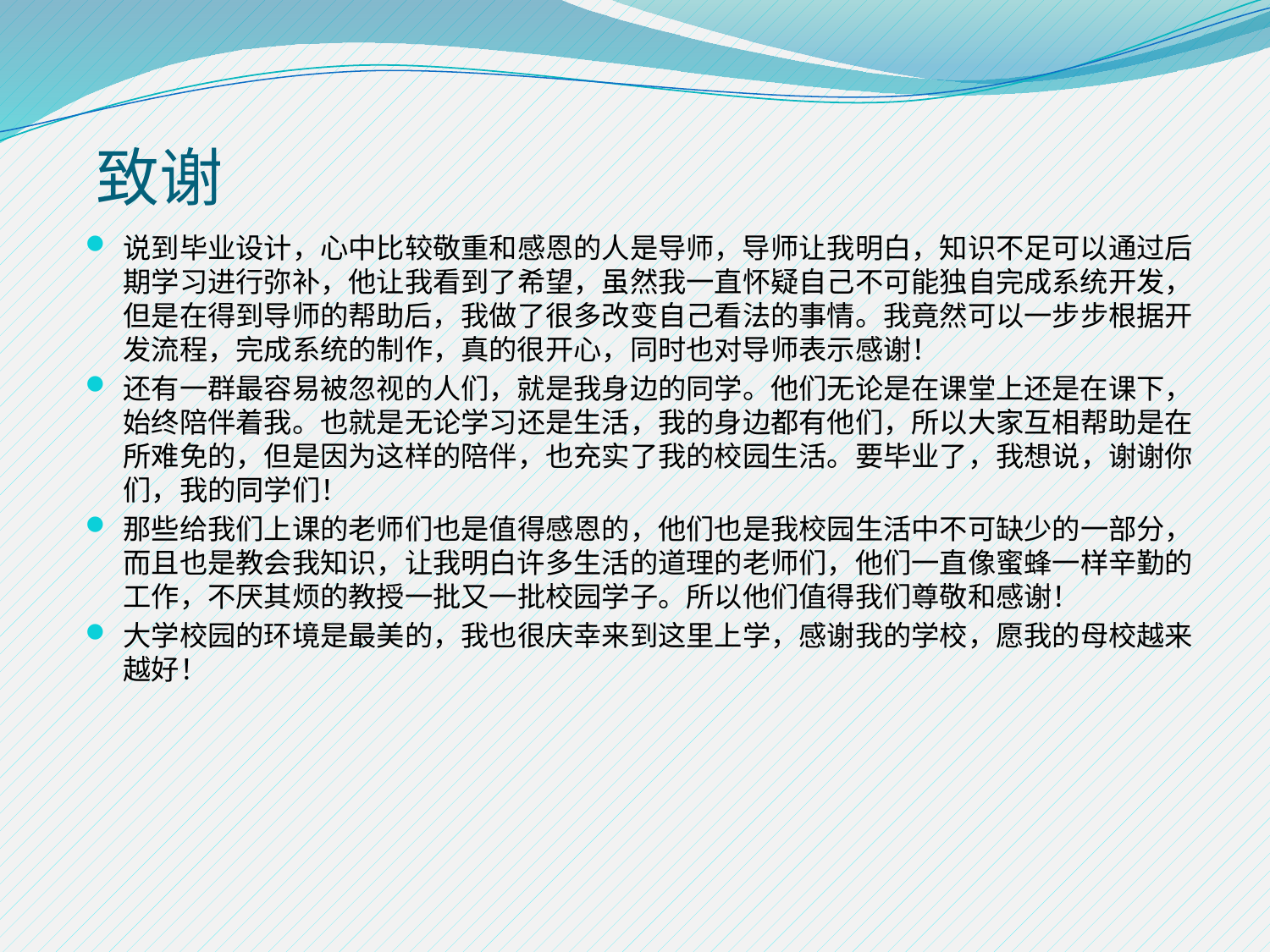

# 致谢
说到毕业设计，心中比较敬重和感恩的人是导师，导师让我明白，知识不足可以通过后期学习进行弥补，他让我看到了希望，虽然我一直怀疑自己不可能独自完成系统开发，但是在得到导师的帮助后，我做了很多改变自己看法的事情。我竟然可以一步步根据开发流程，完成系统的制作，真的很开心，同时也对导师表示感谢！
还有一群最容易被忽视的人们，就是我身边的同学。他们无论是在课堂上还是在课下，始终陪伴着我。也就是无论学习还是生活，我的身边都有他们，所以大家互相帮助是在所难免的，但是因为这样的陪伴，也充实了我的校园生活。要毕业了，我想说，谢谢你们，我的同学们！
那些给我们上课的老师们也是值得感恩的，他们也是我校园生活中不可缺少的一部分，而且也是教会我知识，让我明白许多生活的道理的老师们，他们一直像蜜蜂一样辛勤的工作，不厌其烦的教授一批又一批校园学子。所以他们值得我们尊敬和感谢！
大学校园的环境是最美的，我也很庆幸来到这里上学，感谢我的学校，愿我的母校越来越好！